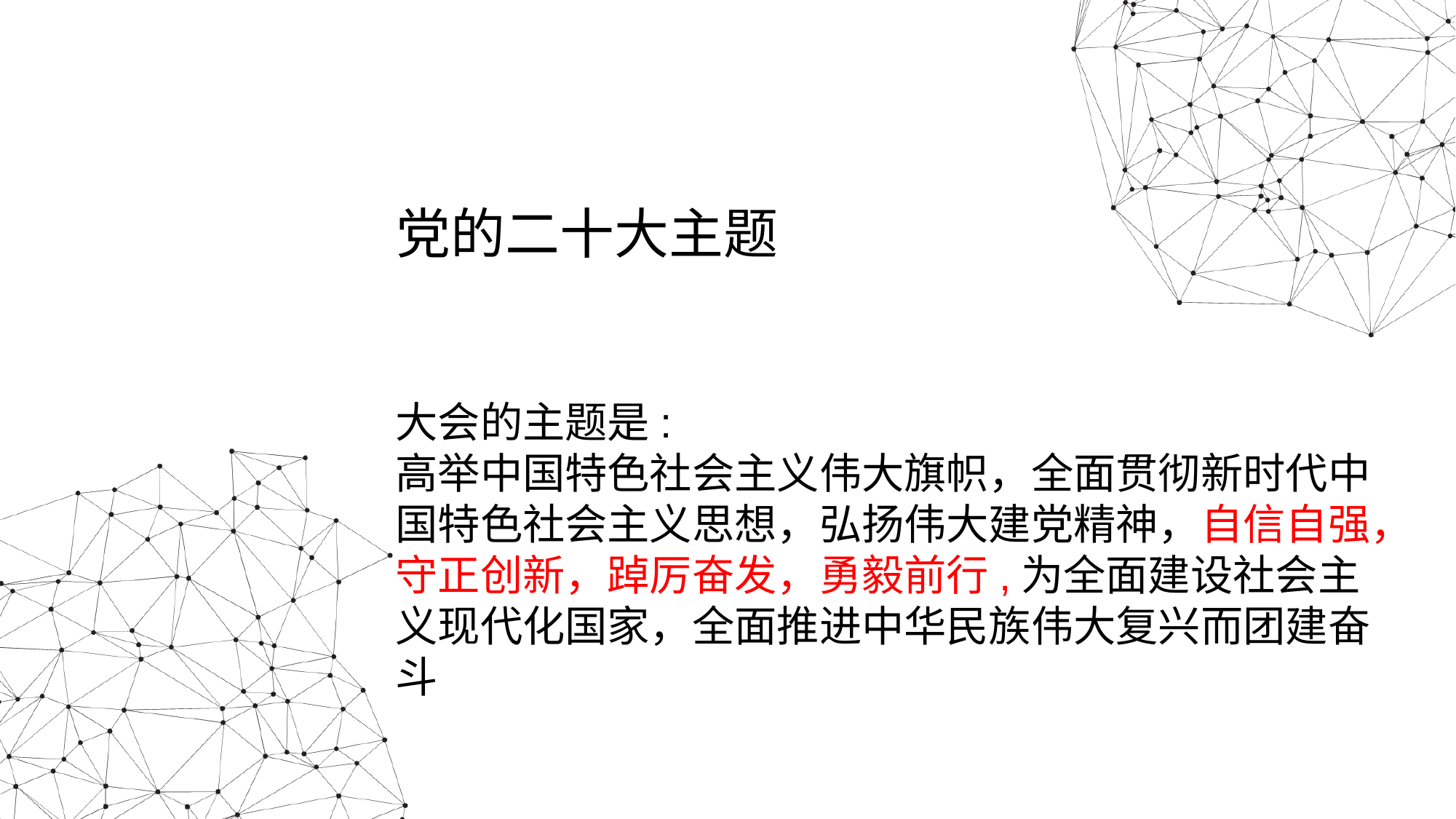

党的二十大主题
大会的主题是:
高举中国特色社会主义伟大旗帜，全面贯彻新时代中国特色社会主义思想，弘扬伟大建党精神，自信自强，守正创新，踔厉奋发，勇毅前行,为全面建设社会主义现代化国家，全面推进中华民族伟大复兴而团建奋斗